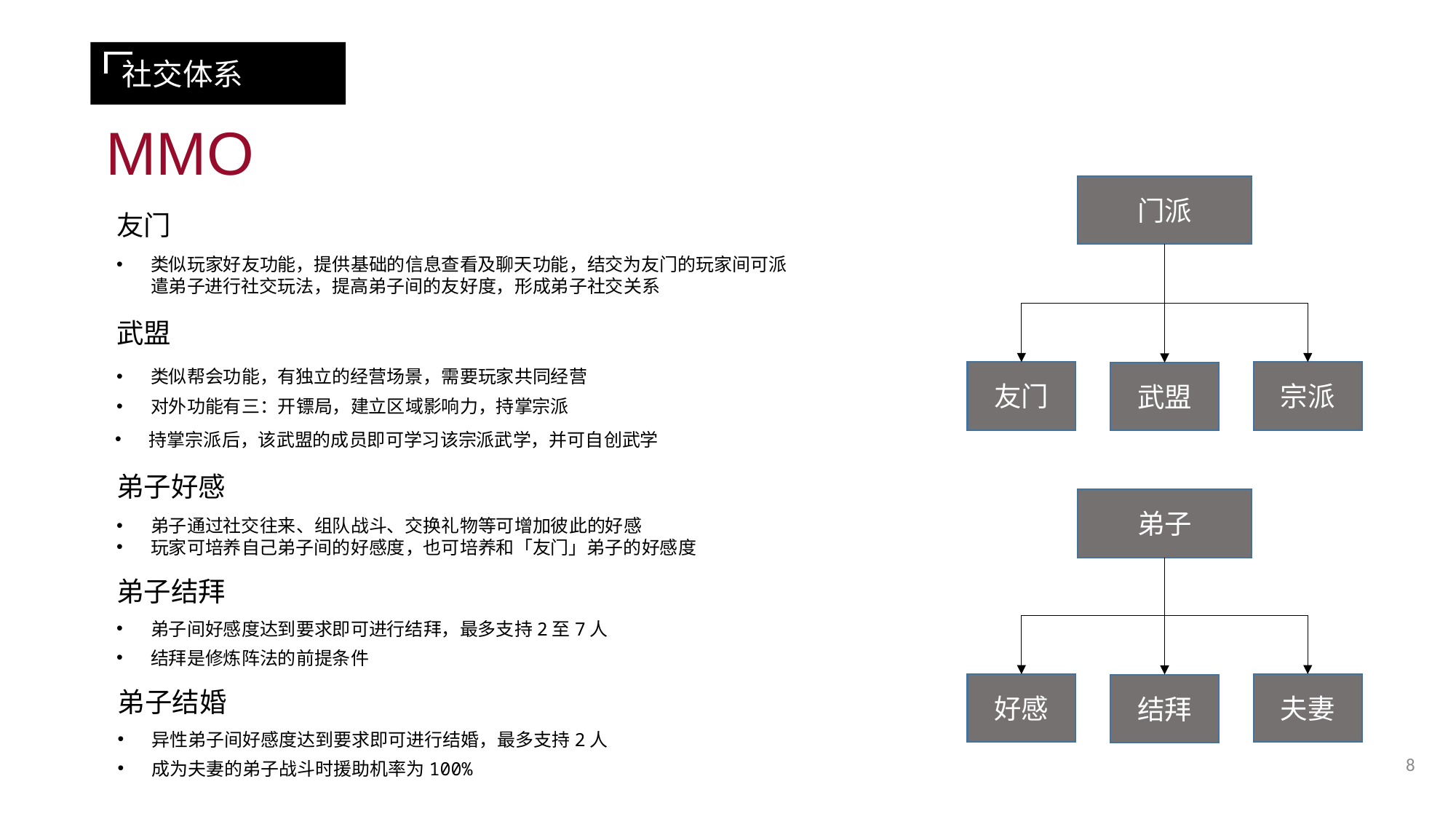

社交体系

# MMO
门派
友门
类似玩家好友功能，提供基础的信息查看及聊天功能，结交为友门的玩家间可派遣弟子进行社交玩法，提高弟子间的友好度，形成弟子社交关系
武盟
类似帮会功能，有独立的经营场景，需要玩家共同经营
宗派
友门
武盟
对外功能有三：开镖局，建立区域影响力，持掌宗派
持掌宗派后，该武盟的成员即可学习该宗派武学，并可自创武学
弟子好感
弟子
弟子通过社交往来、组队战斗、交换礼物等可增加彼此的好感
玩家可培养自己弟子间的好感度，也可培养和「友门」弟子的好感度
弟子结拜
弟子间好感度达到要求即可进行结拜，最多支持2至7人
结拜是修炼阵法的前提条件
夫妻
好感
结拜
弟子结婚
异性弟子间好感度达到要求即可进行结婚，最多支持2人
8
成为夫妻的弟子战斗时援助机率为100%